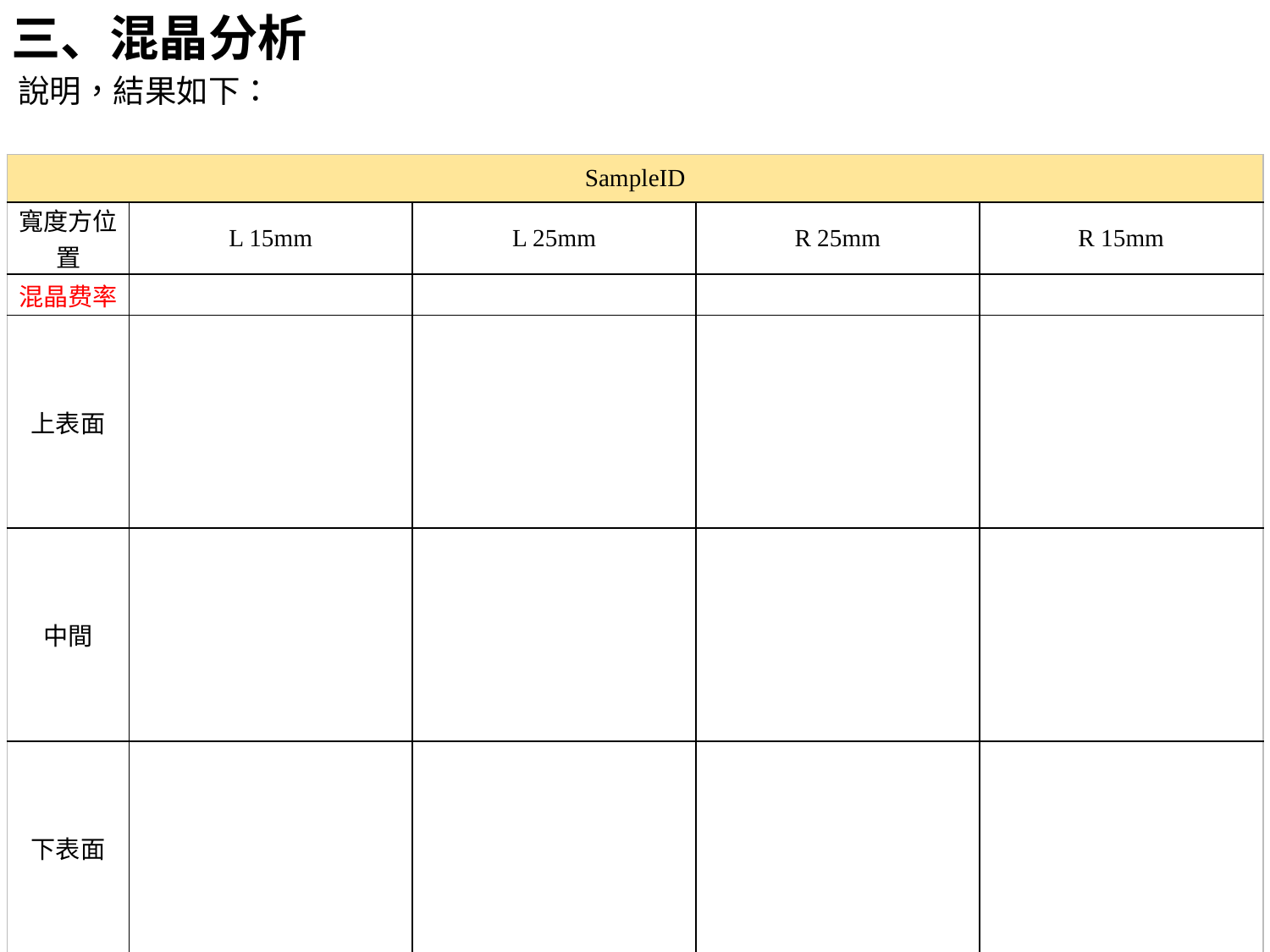

三、混晶分析
說明，結果如下：
| SampleID |  |  |  |  |
| --- | --- | --- | --- | --- |
| 寬度方位置 | L 15mm | L 25mm | R 25mm | R 15mm |
| 混晶费率 |  |  |  |  |
| 上表面 |  |  |  |  |
| 中間 |  |  |  |  |
| 下表面 |  |  |  |  |